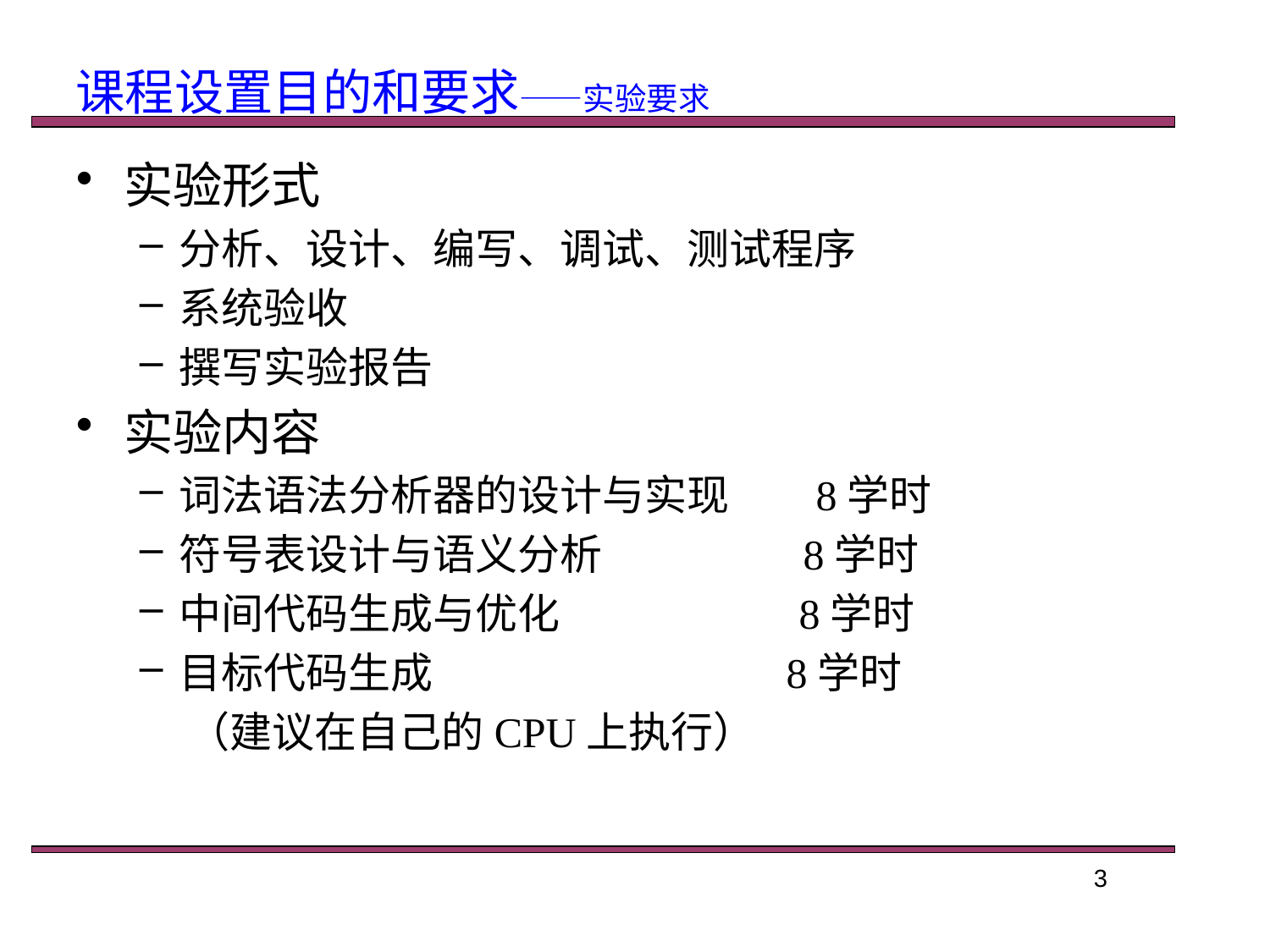

# 课程设置目的和要求——实验要求
实验形式
分析、设计、编写、调试、测试程序
系统验收
撰写实验报告
实验内容
词法语法分析器的设计与实现        8学时
符号表设计与语义分析                    8学时
中间代码生成与优化                        8学时
目标代码生成                                    8学时
    （建议在自己的CPU上执行）
3